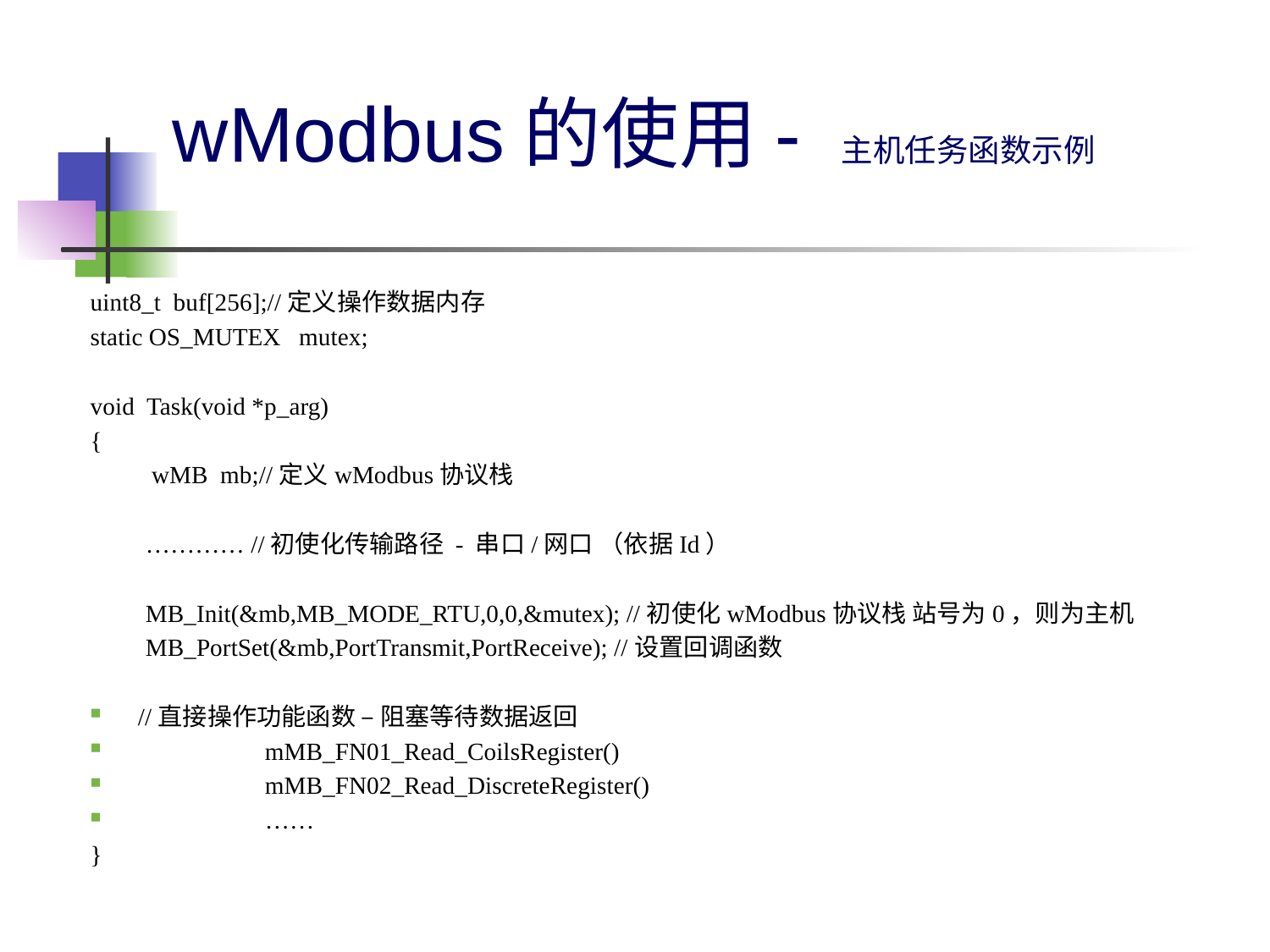

# wModbus的使用- 主机任务函数示例
uint8_t  buf[256];//定义操作数据内存
static OS_MUTEX   mutex;

void  Task(void *p_arg)
{
          wMB  mb;//定义wModbus协议栈

         ………… //初使化传输路径 - 串口/网口 （依据Id）

         MB_Init(&mb,MB_MODE_RTU,0,0,&mutex); //初使化wModbus协议栈 站号为0，则为主机
         MB_PortSet(&mb,PortTransmit,PortReceive); //设置回调函数

//直接操作功能函数 – 阻塞等待数据返回
	mMB_FN01_Read_CoilsRegister()
	mMB_FN02_Read_DiscreteRegister()
	……
}